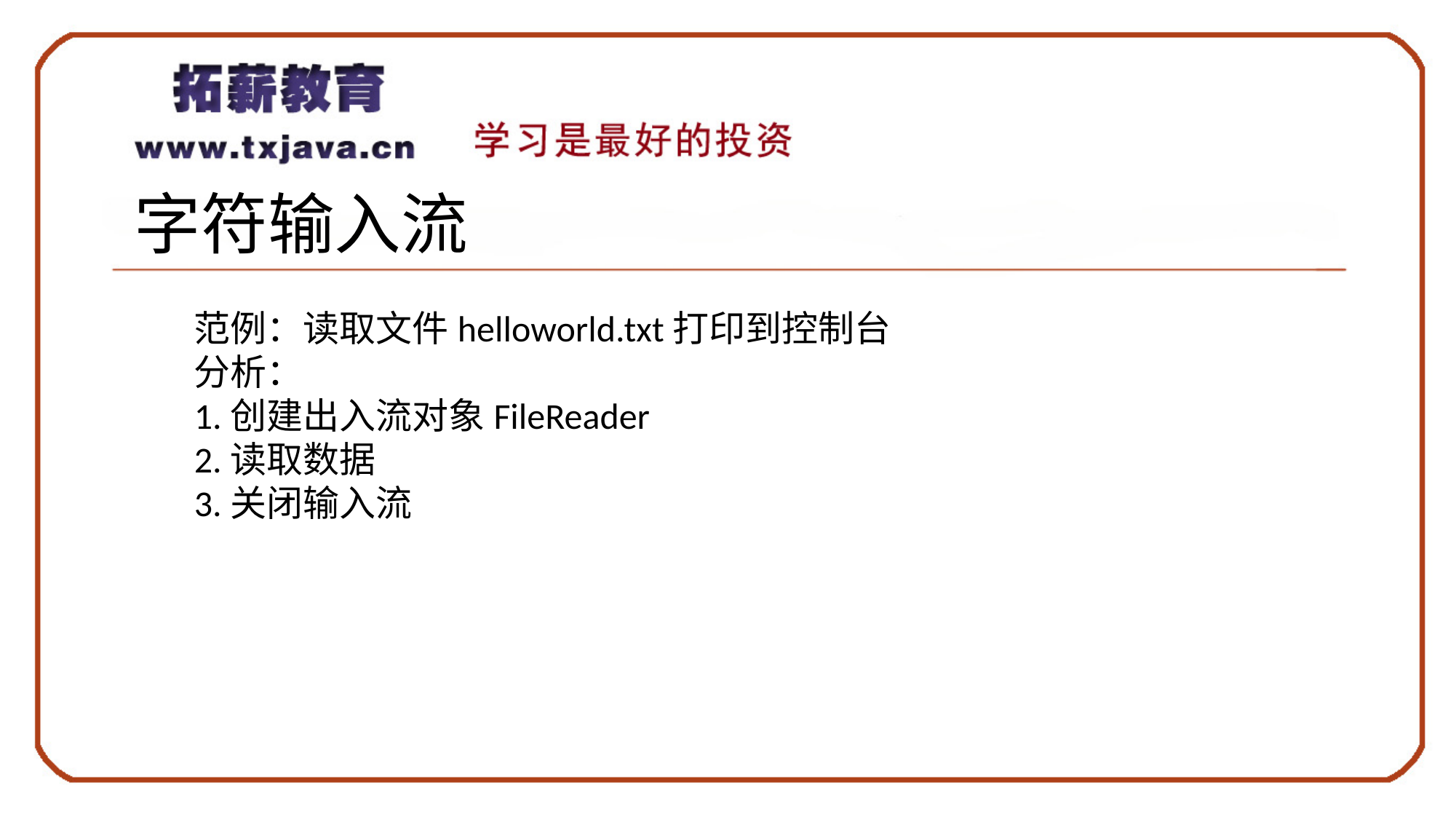

# 字符输入流
范例：读取文件helloworld.txt打印到控制台
分析：
1.创建出入流对象FileReader
2.读取数据
3.关闭输入流